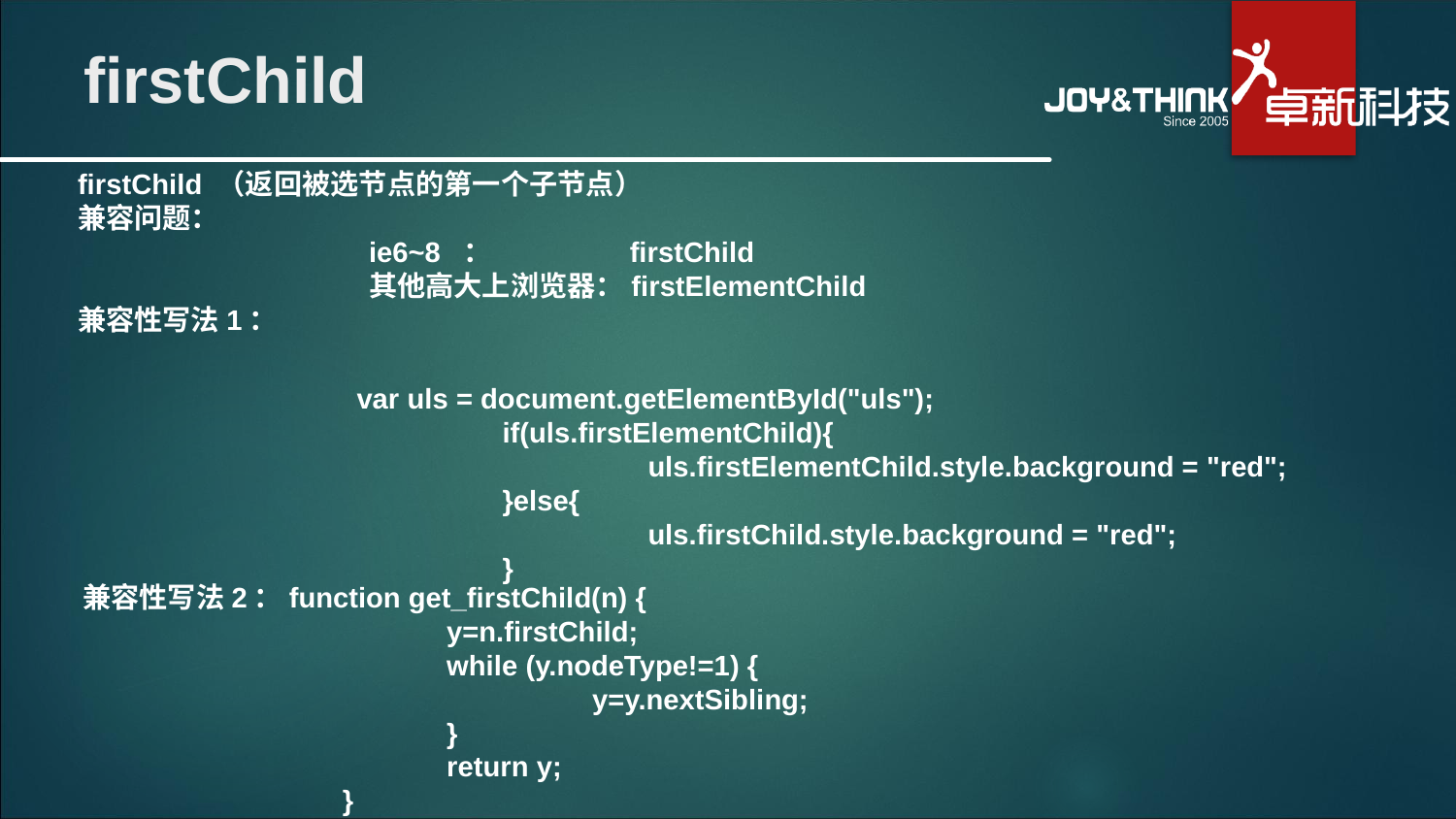

# firstChild
firstChild （返回被选节点的第一个子节点）
兼容问题：
		ie6~8  ：                    firstChild
		其他高大上浏览器：firstElementChild
兼容性写法1：
var uls = document.getElementById("uls");
	if(uls.firstElementChild){
		uls.firstElementChild.style.background = "red";
	}else{
		uls.firstChild.style.background = "red";
	}
兼容性写法2：function get_firstChild(n) {
	y=n.firstChild;
	while (y.nodeType!=1) {
  		y=y.nextSibling;
  	}
	return y;
}